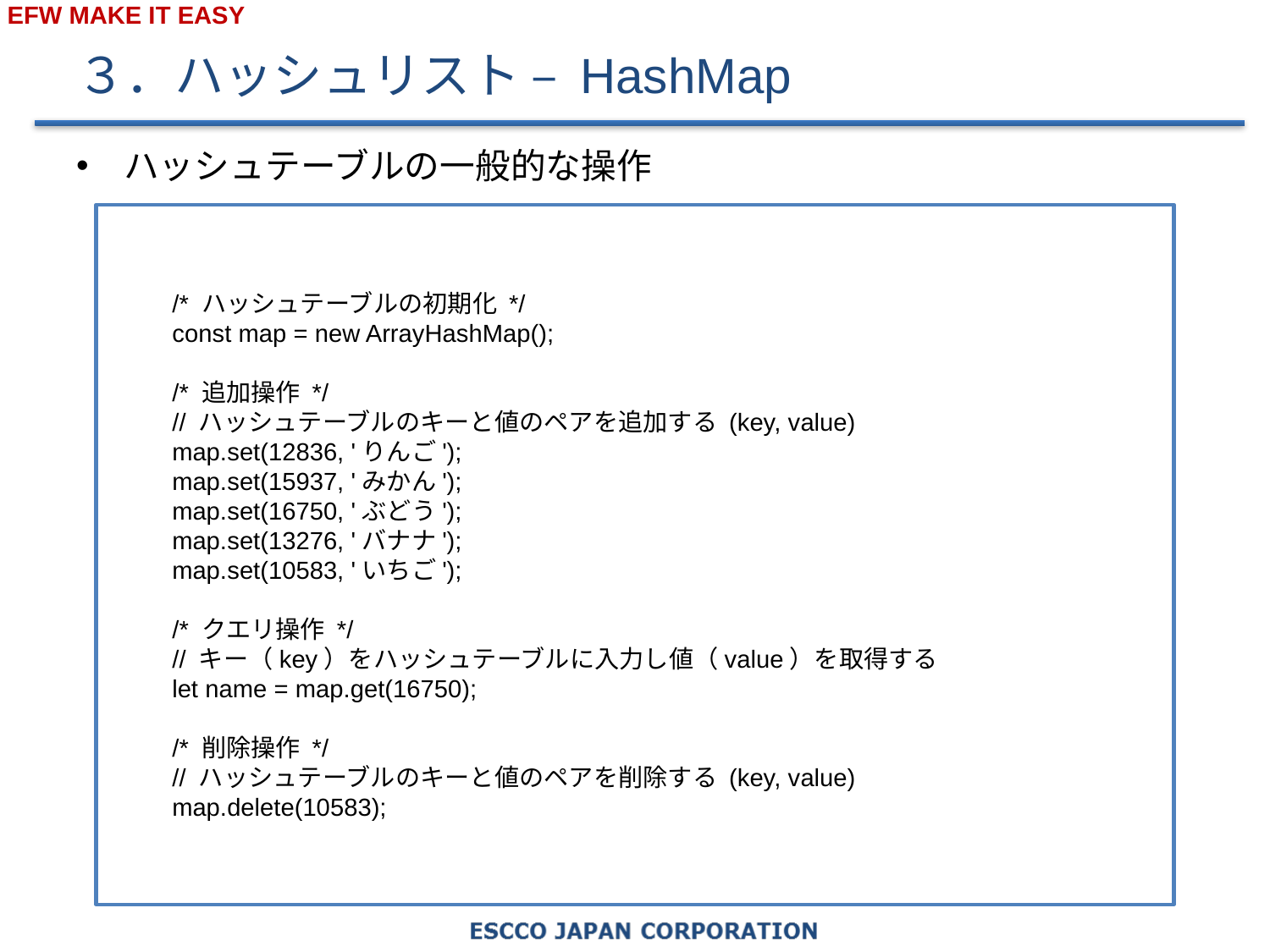

# ３．ハッシュリスト – HashMap
ハッシュテーブルの一般的な操作
/* ハッシュテーブルの初期化 */
const map = new ArrayHashMap();

/* 追加操作 */
// ハッシュテーブルのキーと値のペアを追加する (key, value)
map.set(12836, 'りんご');
map.set(15937, 'みかん');
map.set(16750, 'ぶどう');
map.set(13276, 'バナナ');
map.set(10583, 'いちご');

/* クエリ操作 */
// キー（key）をハッシュテーブルに入力し値（value）を取得する
let name = map.get(16750);

/* 削除操作 */
// ハッシュテーブルのキーと値のペアを削除する (key, value)
map.delete(10583);